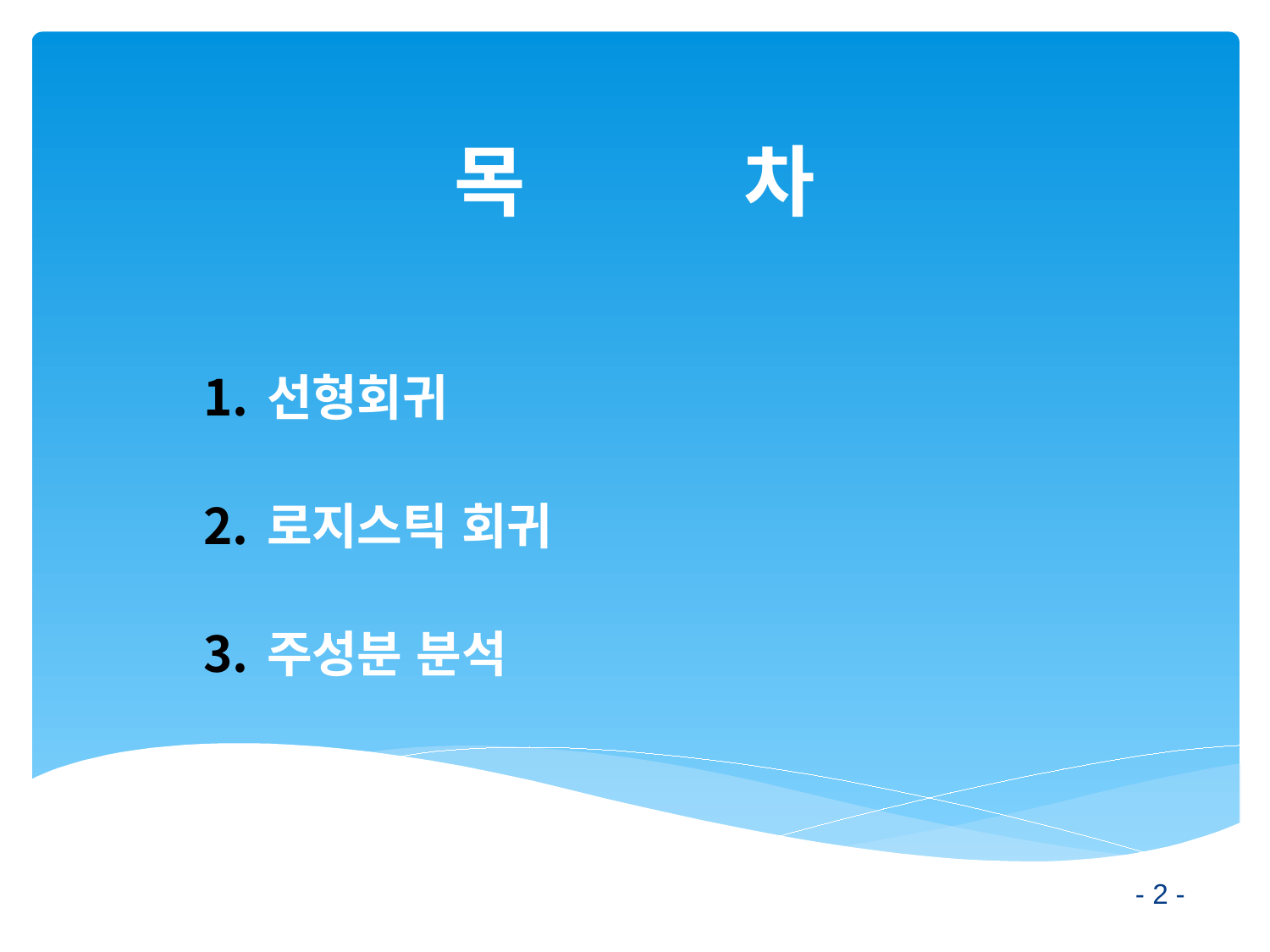

# 목          차
선형회귀
로지스틱 회귀
주성분 분석
- 2 -